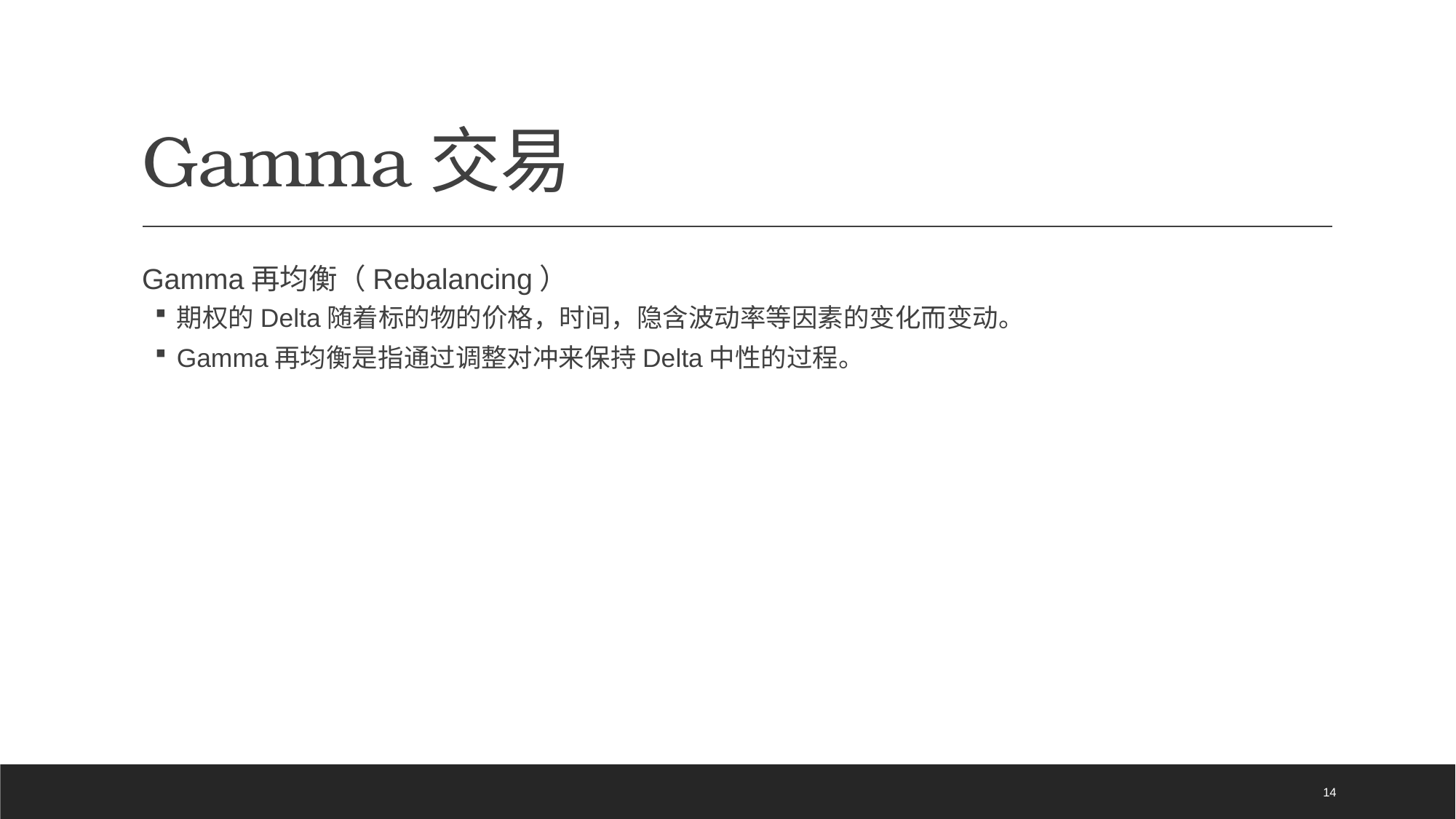

# Gamma交易
Gamma再均衡（Rebalancing）
期权的Delta随着标的物的价格，时间，隐含波动率等因素的变化而变动。
Gamma再均衡是指通过调整对冲来保持Delta中性的过程。
14